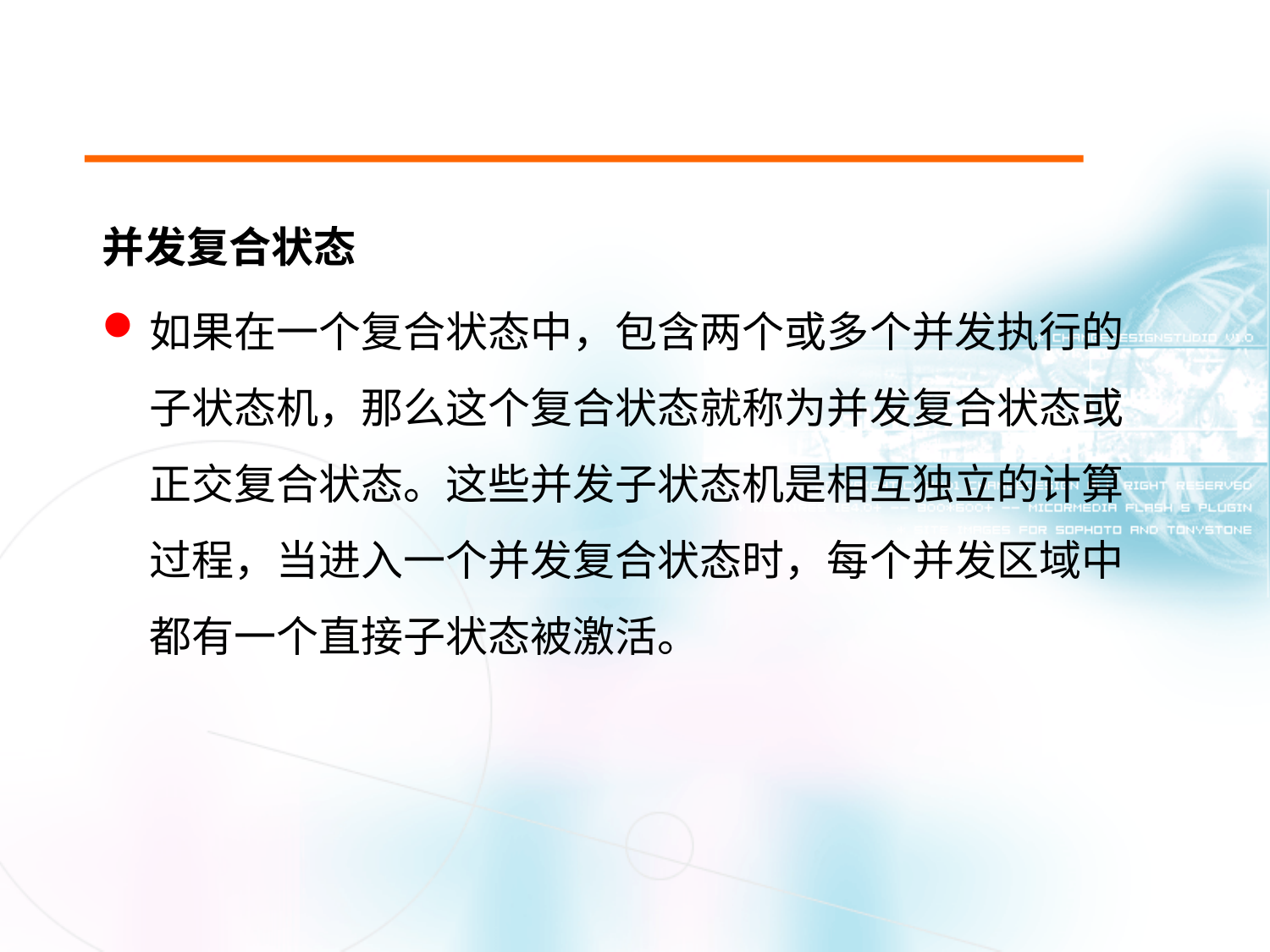

#
并发复合状态
如果在一个复合状态中，包含两个或多个并发执行的子状态机，那么这个复合状态就称为并发复合状态或正交复合状态。这些并发子状态机是相互独立的计算过程，当进入一个并发复合状态时，每个并发区域中都有一个直接子状态被激活。